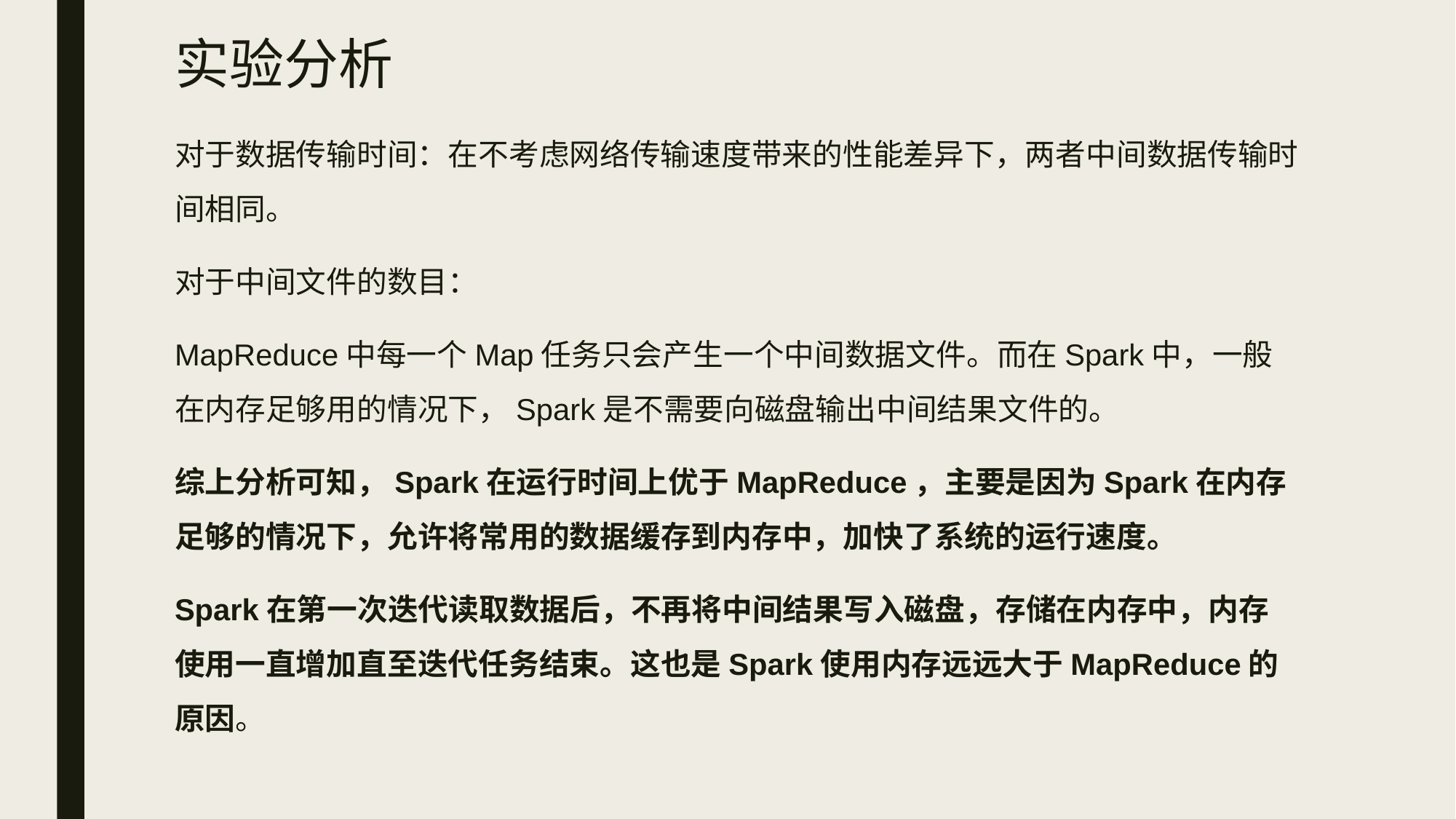

# 实验分析
对于数据传输时间：在不考虑网络传输速度带来的性能差异下，两者中间数据传输时间相同。
对于中间文件的数目：
MapReduce中每一个Map任务只会产生一个中间数据文件。而在Spark中，一般在内存足够用的情况下，Spark是不需要向磁盘输出中间结果文件的。
综上分析可知，Spark在运行时间上优于MapReduce，主要是因为Spark在内存足够的情况下，允许将常用的数据缓存到内存中，加快了系统的运行速度。
Spark在第一次迭代读取数据后，不再将中间结果写入磁盘，存储在内存中，内存使用一直增加直至迭代任务结束。这也是Spark使用内存远远大于MapReduce的原因。